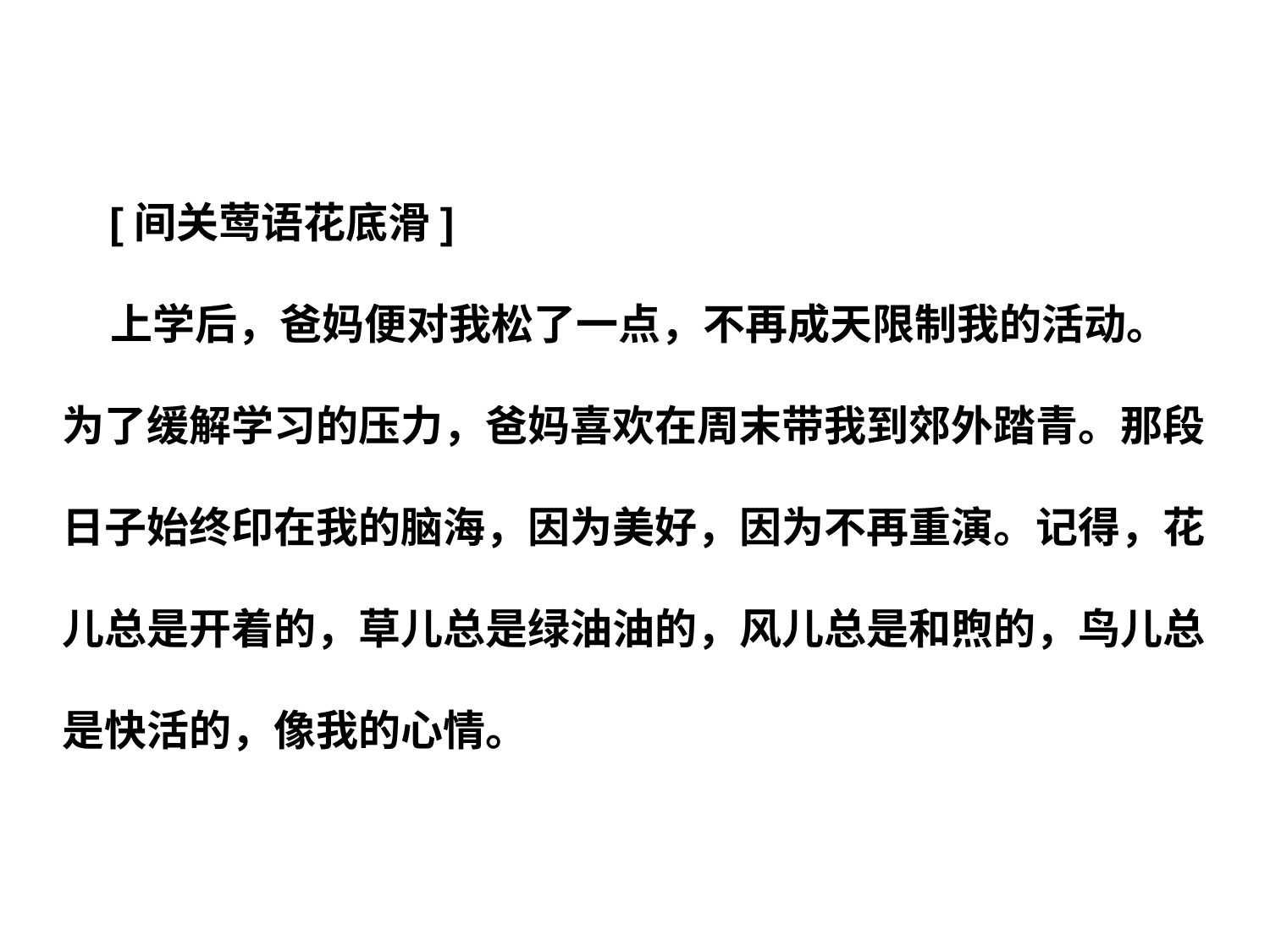

[间关莺语花底滑]
    上学后，爸妈便对我松了一点，不再成天限制我的活动。为了缓解学习的压力，爸妈喜欢在周末带我到郊外踏青。那段日子始终印在我的脑海，因为美好，因为不再重演。记得，花儿总是开着的，草儿总是绿油油的，风儿总是和煦的，鸟儿总是快活的，像我的心情。